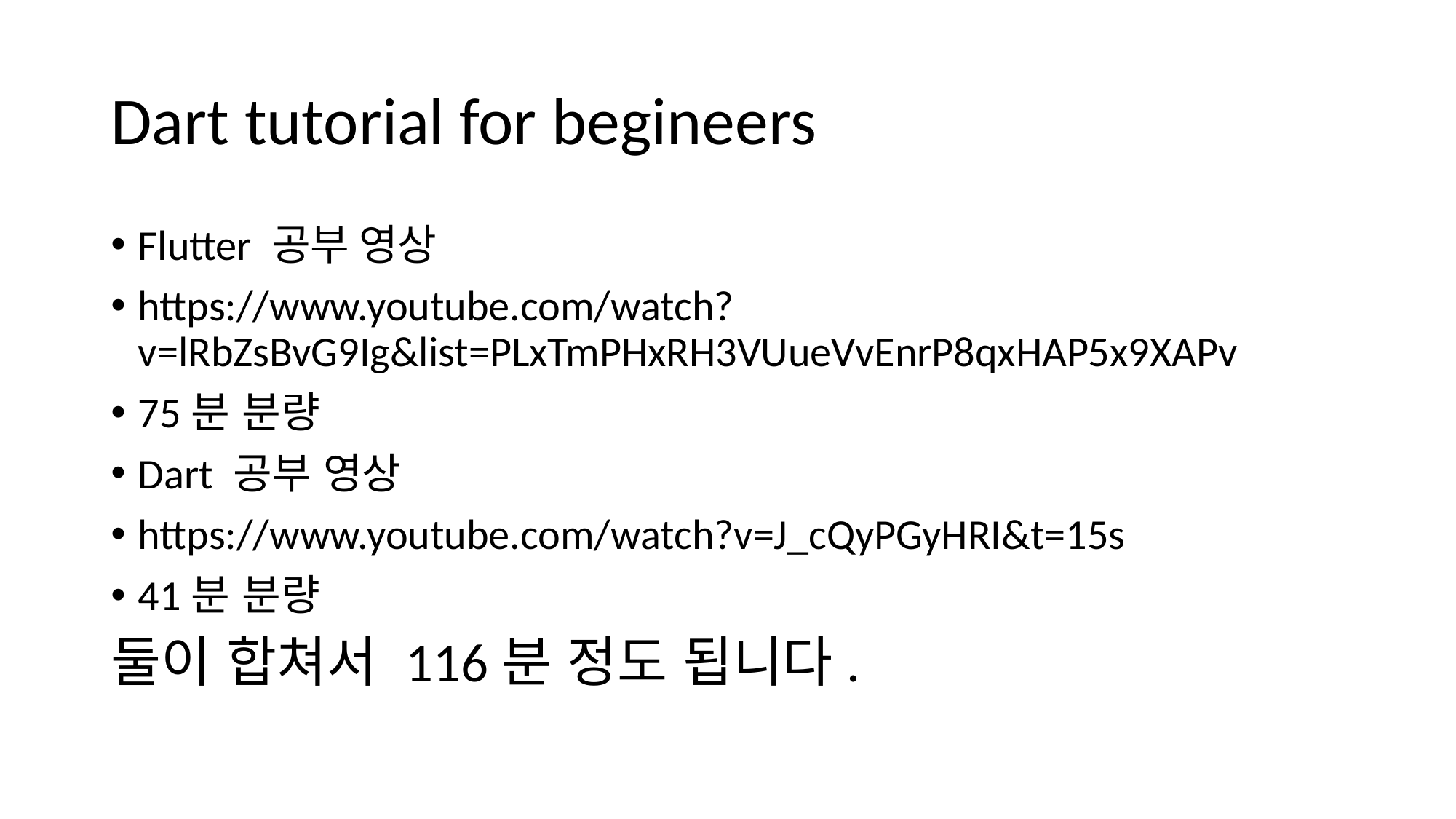

# Dart tutorial for begineers
Flutter 공부 영상
https://www.youtube.com/watch?v=lRbZsBvG9Ig&list=PLxTmPHxRH3VUueVvEnrP8qxHAP5x9XAPv
75분 분량
Dart 공부 영상
https://www.youtube.com/watch?v=J_cQyPGyHRI&t=15s
41분 분량
둘이 합쳐서 116분 정도 됩니다.